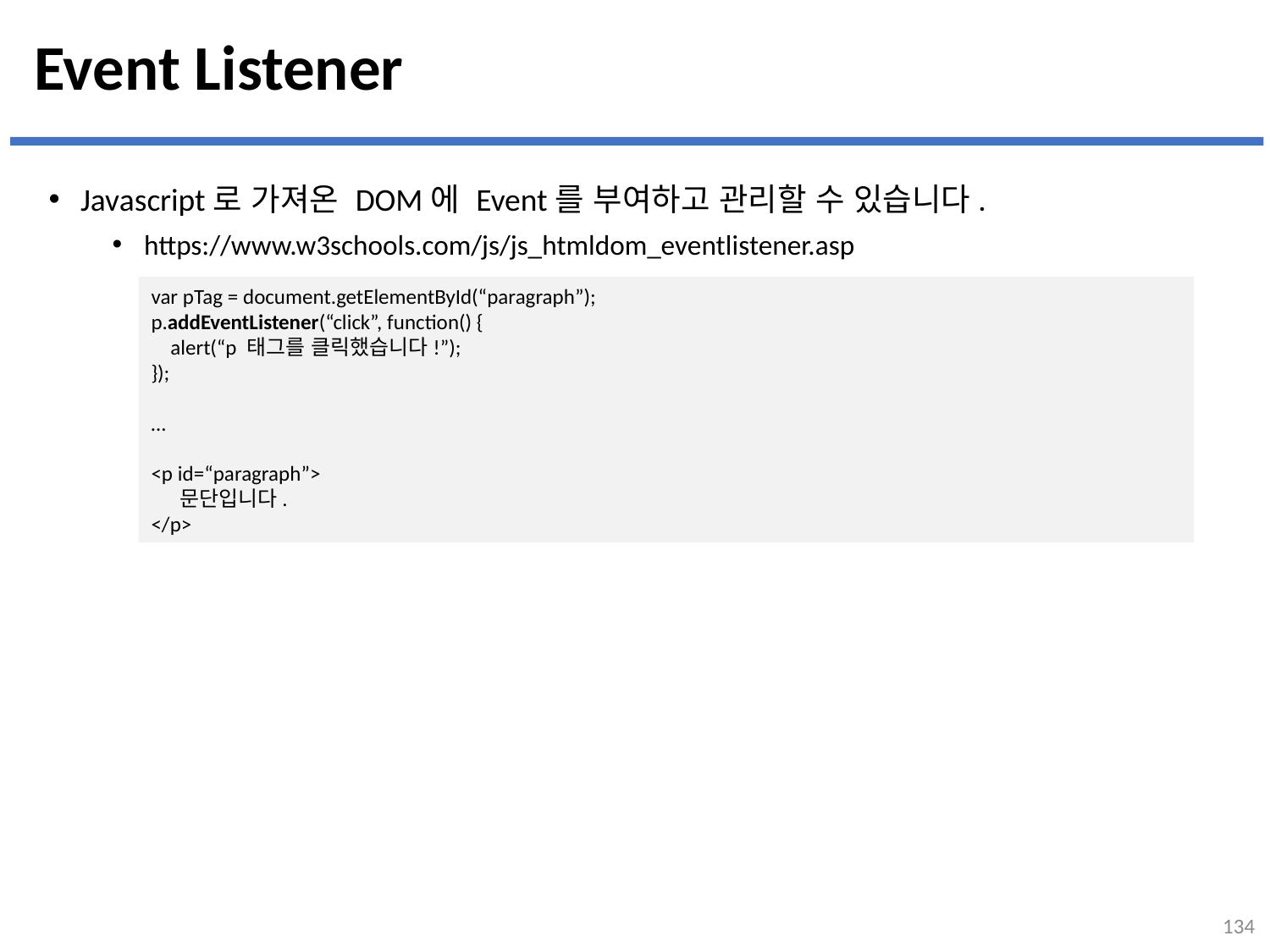

# Event Listener
Javascript로 가져온 DOM에 Event를 부여하고 관리할 수 있습니다.
https://www.w3schools.com/js/js_htmldom_eventlistener.asp
var pTag = document.getElementById(“paragraph”);
p.addEventListener(“click”, function() {
    alert(“p 태그를 클릭했습니다!”);
});

…

<p id=“paragraph”>
    문단입니다.
</p>
134